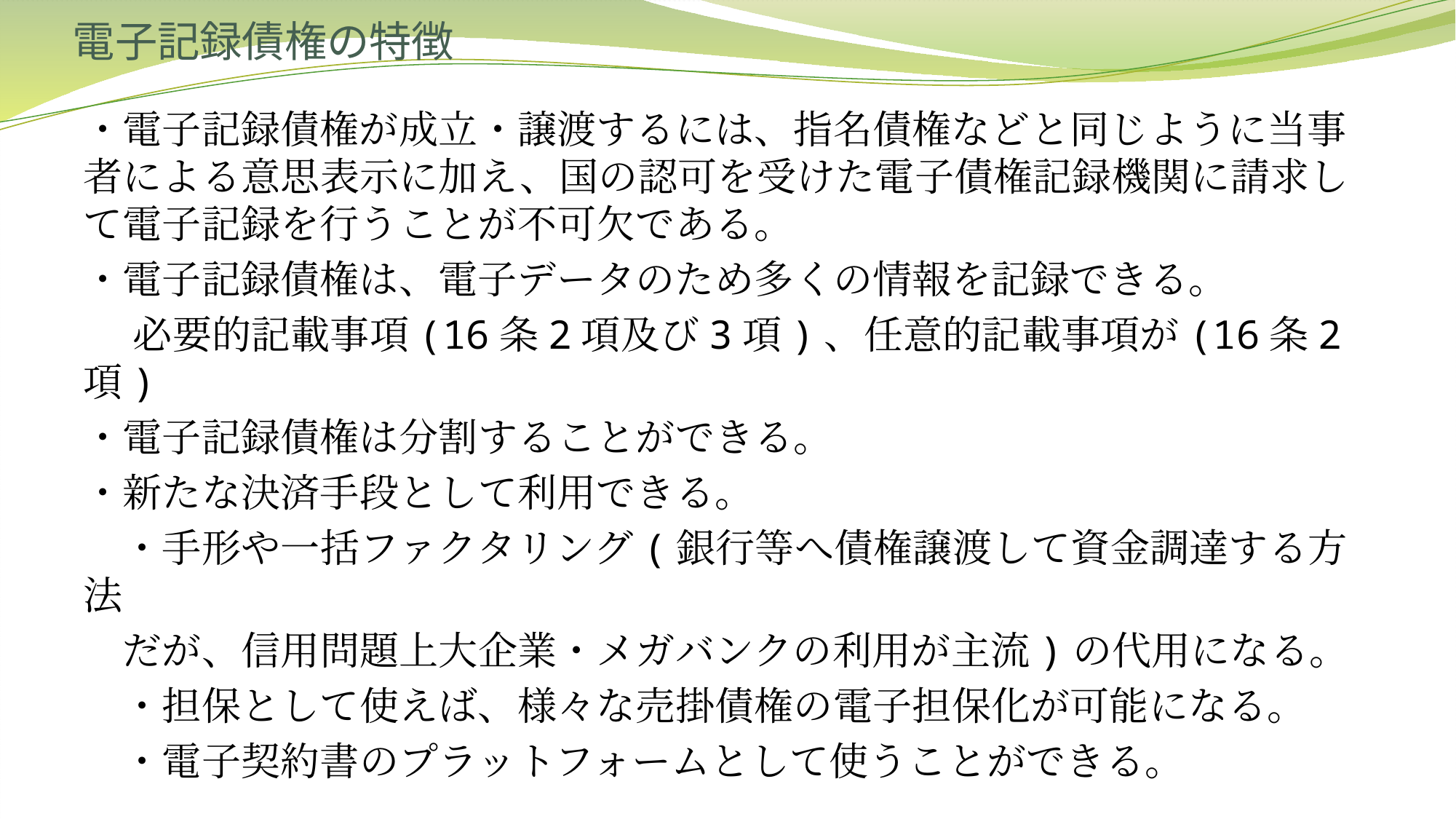

# 電子記録債権の特徴
・電子記録債権が成立・譲渡するには、指名債権などと同じように当事者による意思表示に加え、国の認可を受けた電子債権記録機関に請求して電子記録を行うことが不可欠である。
・電子記録債権は、電子データのため多くの情報を記録できる。
　 必要的記載事項(16条2項及び3項)、任意的記載事項が(16条2項)
・電子記録債権は分割することができる。
・新たな決済手段として利用できる。
　・手形や一括ファクタリング(銀行等へ債権譲渡して資金調達する方法
　だが、信用問題上大企業・メガバンクの利用が主流)の代用になる。
　・担保として使えば、様々な売掛債権の電子担保化が可能になる。
　・電子契約書のプラットフォームとして使うことができる。